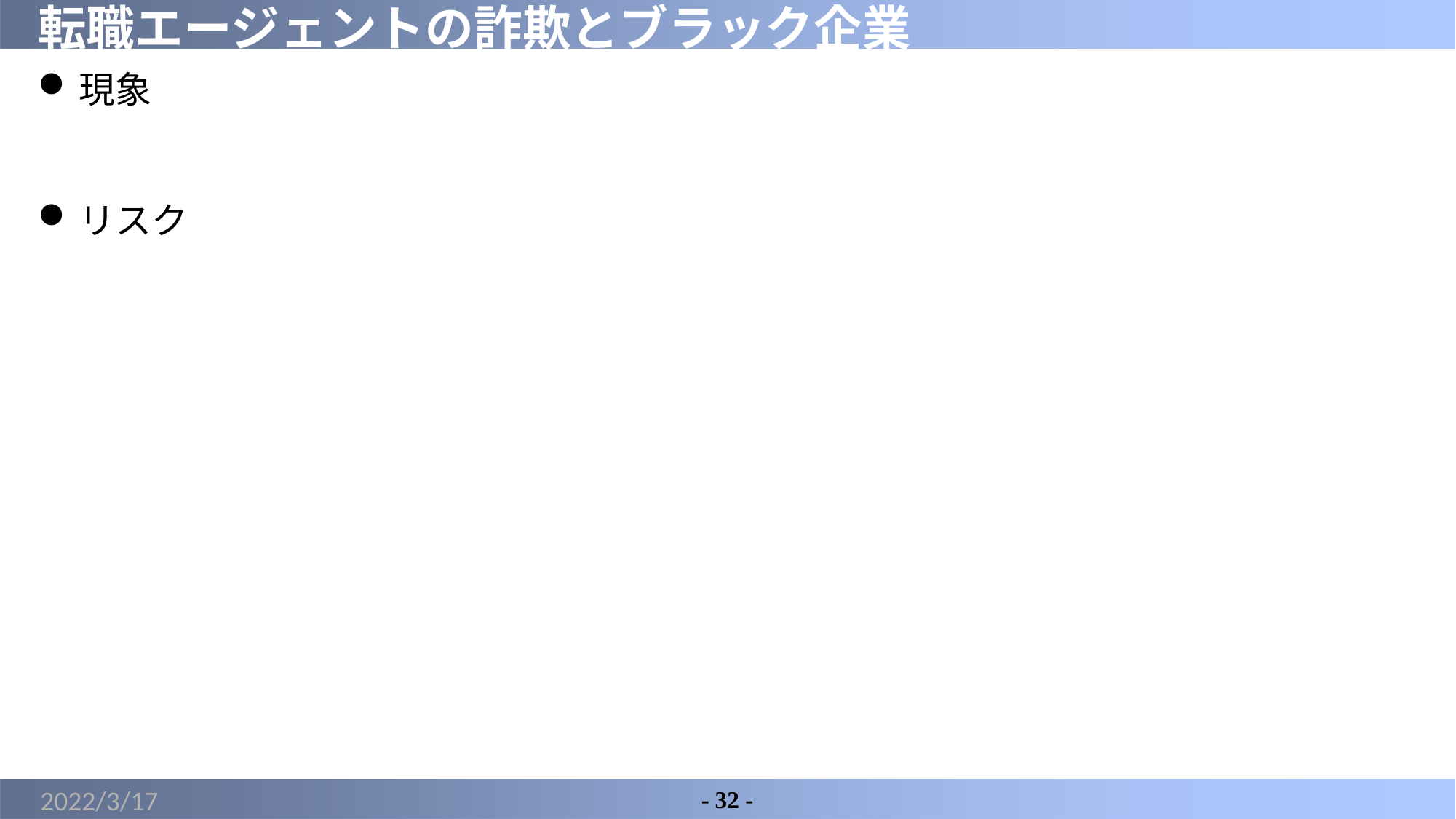

# 転職エージェントの詐欺とブラック企業
現象

リスク

2022/3/17
- 32 -